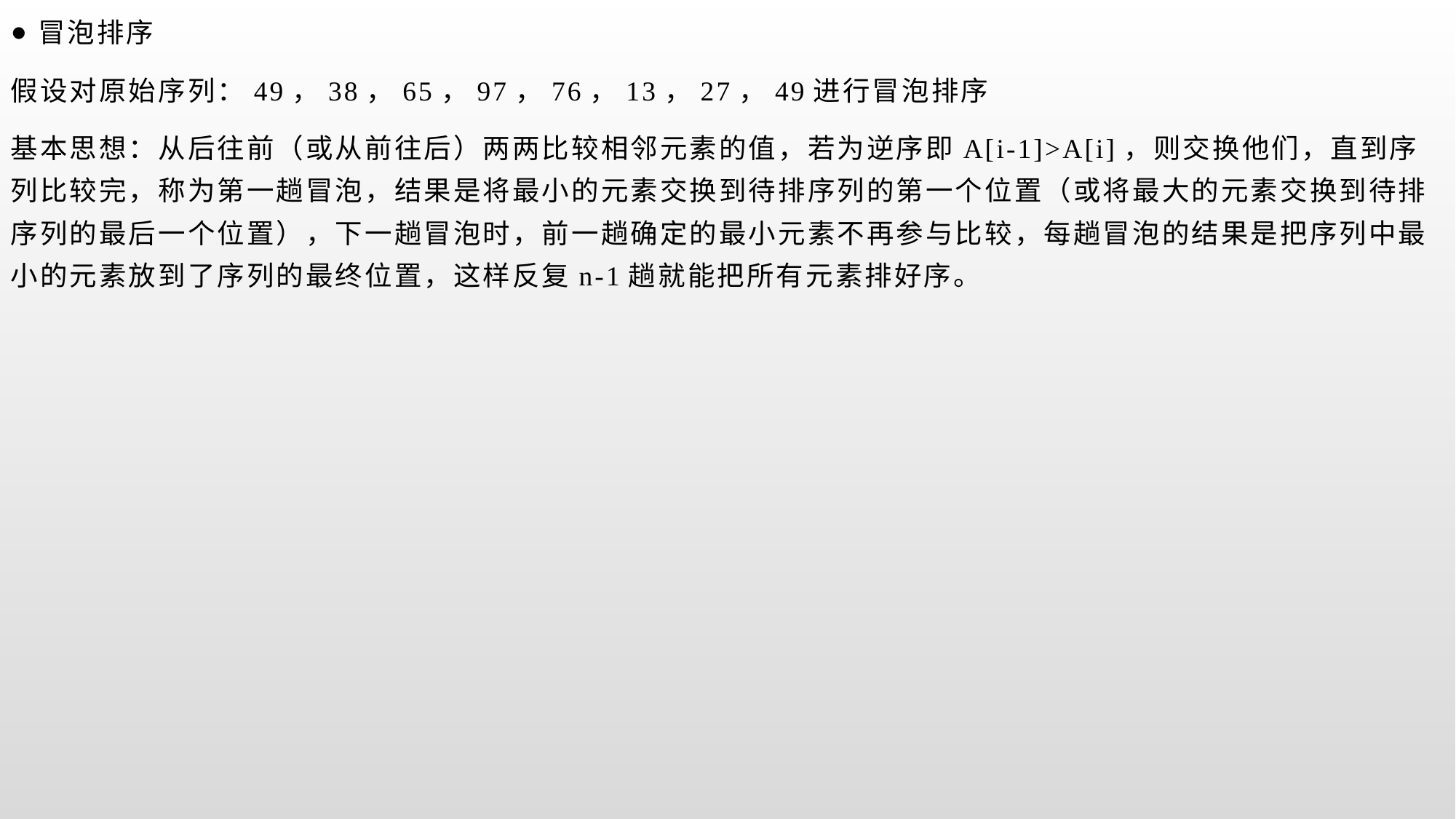

冒泡排序
假设对原始序列：49，38，65，97，76，13，27，49进行冒泡排序
基本思想：从后往前（或从前往后）两两比较相邻元素的值，若为逆序即A[i-1]>A[i]，则交换他们，直到序列比较完，称为第一趟冒泡，结果是将最小的元素交换到待排序列的第一个位置（或将最大的元素交换到待排序列的最后一个位置），下一趟冒泡时，前一趟确定的最小元素不再参与比较，每趟冒泡的结果是把序列中最小的元素放到了序列的最终位置，这样反复n-1趟就能把所有元素排好序。